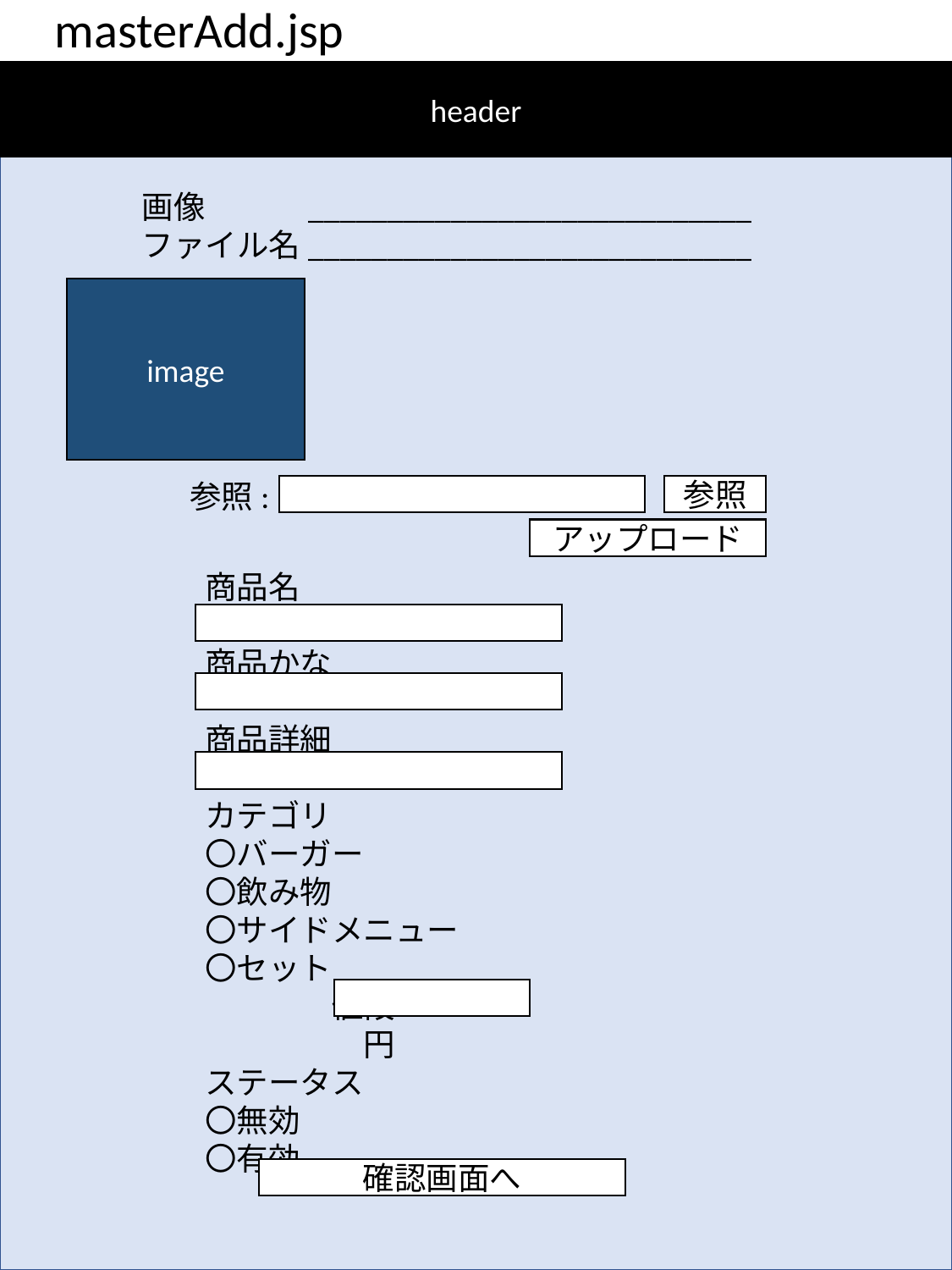

masterAdd.jsp
header

画像	　____________________________
ファイル名____________________________
image
参照:

参照
アップロード
商品名

商品かな

商品詳細

カテゴリ
〇バーガー
〇飲み物
〇サイドメニュー
〇セット
	値段			　円
ステータス
〇無効
〇有効

確認画面へ